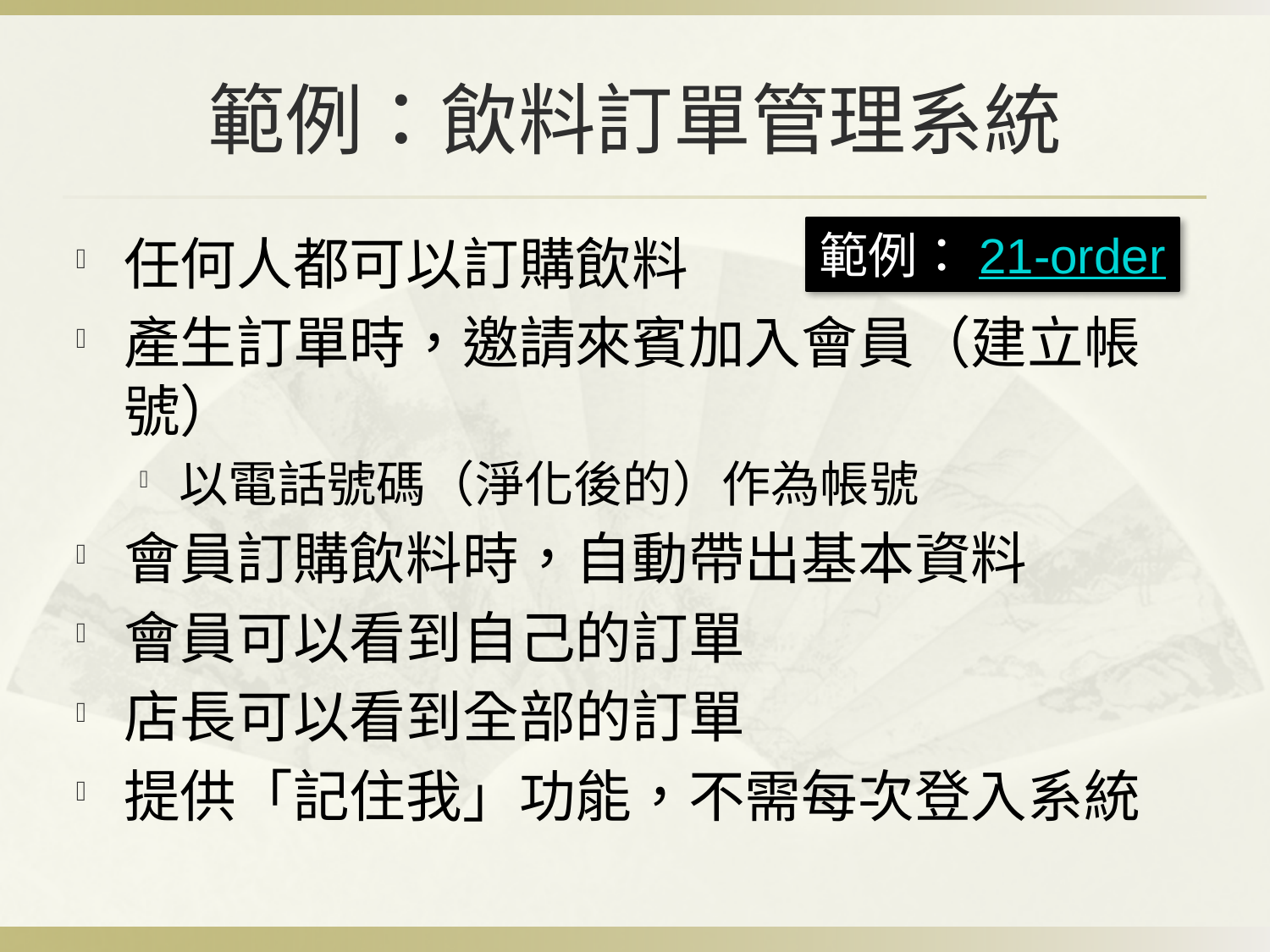

# 範例：飲料訂單管理系統
範例：21-order
任何人都可以訂購飲料
產生訂單時，邀請來賓加入會員（建立帳號）
以電話號碼（淨化後的）作為帳號
會員訂購飲料時，自動帶出基本資料
會員可以看到自己的訂單
店長可以看到全部的訂單
提供「記住我」功能，不需每次登入系統